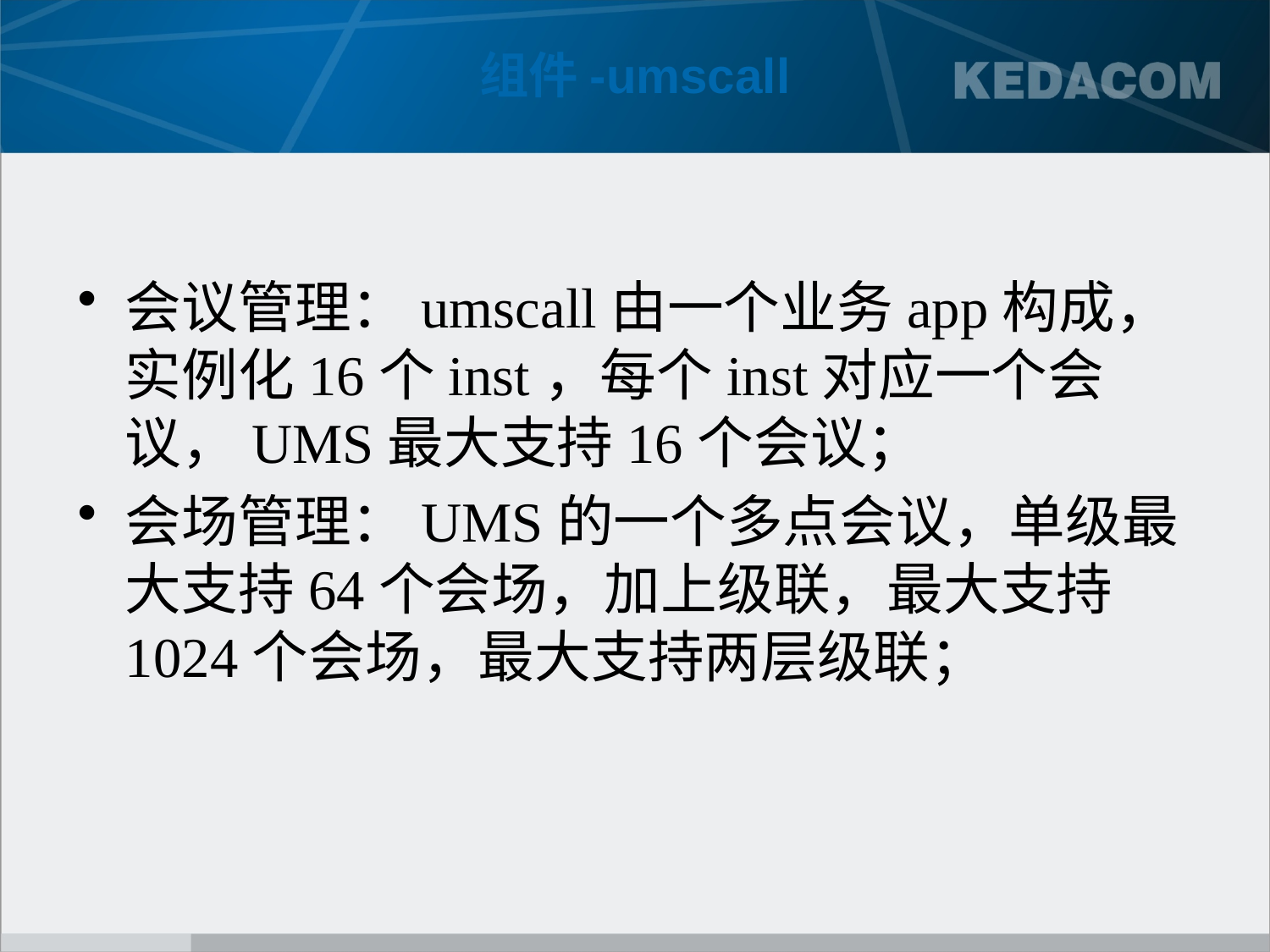

# 组件-umscall

会议管理：umscall由一个业务app构成，实例化16个inst，每个inst对应一个会议，UMS最大支持16个会议；
会场管理：UMS的一个多点会议，单级最大支持64个会场，加上级联，最大支持1024个会场，最大支持两层级联；